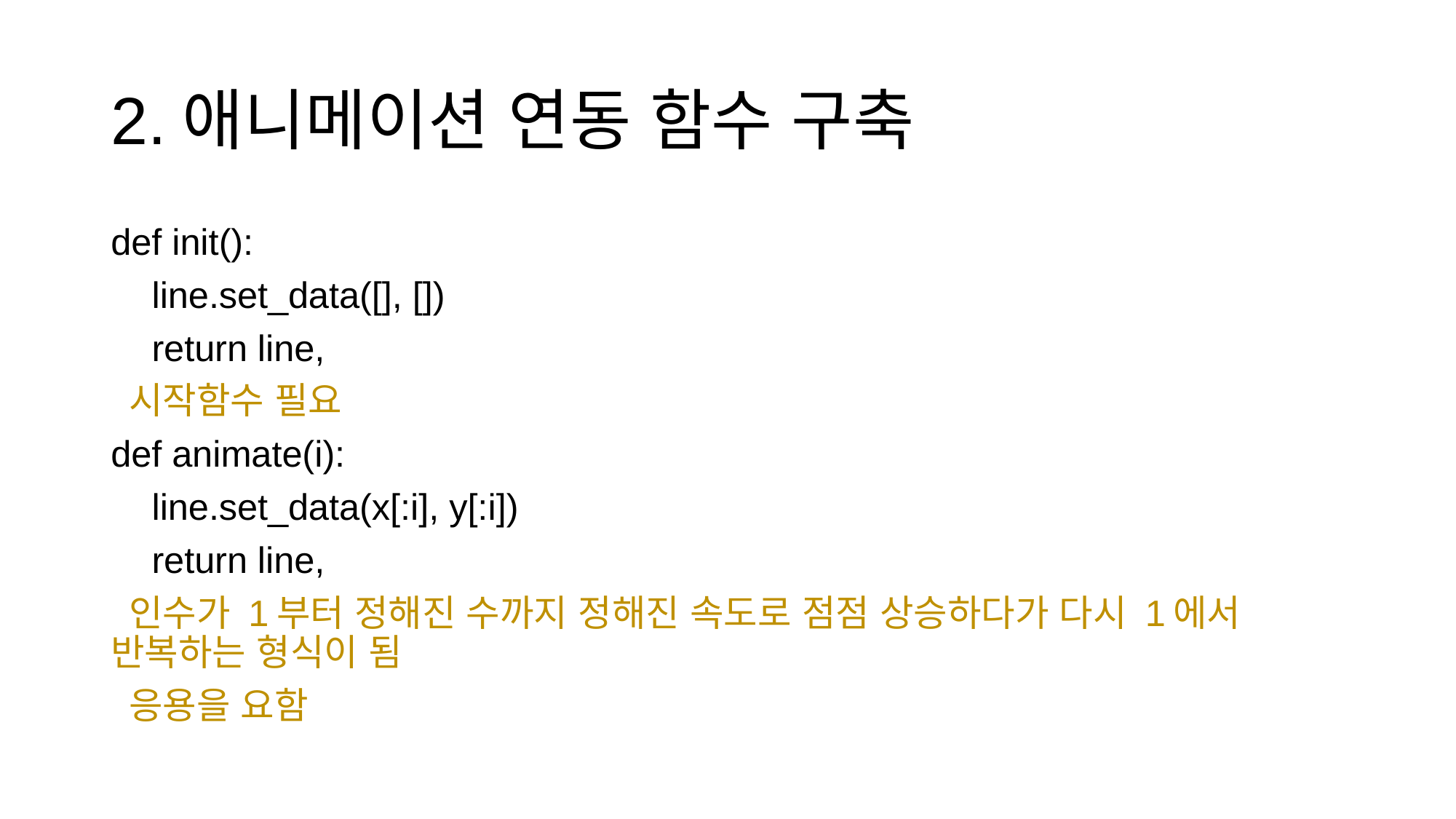

# 2.애니메이션 연동 함수 구축
def init():
    line.set_data([], [])
    return line,
 시작함수 필요
def animate(i):
    line.set_data(x[:i], y[:i])
    return line,
 인수가 1부터 정해진 수까지 정해진 속도로 점점 상승하다가 다시 1에서 반복하는 형식이 됨
 응용을 요함